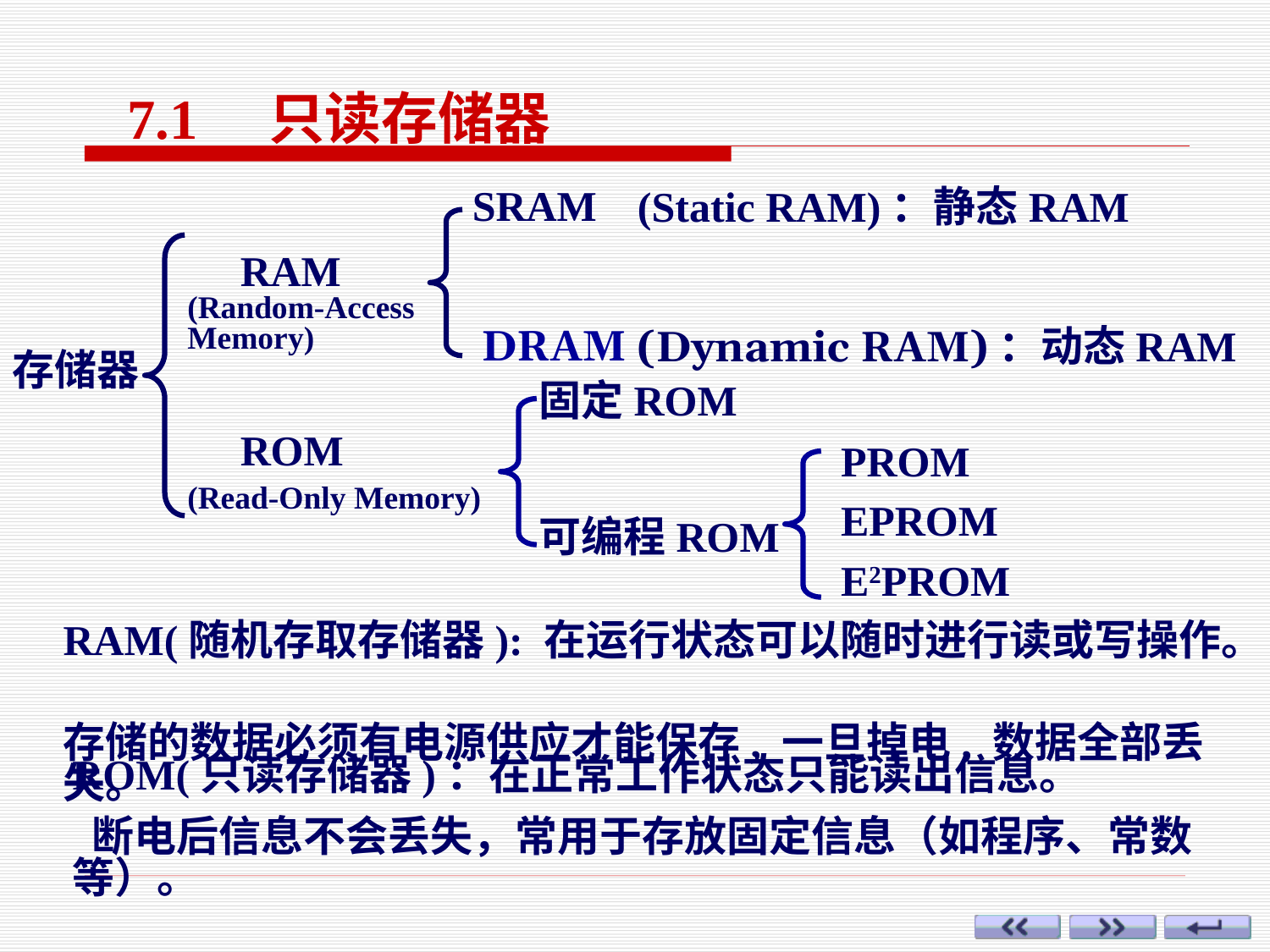

7.1    只读存储器
(Static RAM)：静态RAM
SRAM

     RAM (Random-Access Memory)
(Dynamic RAM)：动态RAM
DRAM
存储器
固定ROM

     ROM
(Read-Only Memory)
PROM

EPROM
可编程ROM
E2PROM
RAM(随机存取存储器): 在运行状态可以随时进行读或写操作。
存储的数据必须有电源供应才能保存, 一旦掉电, 数据全部丢失。
ROM(只读存储器)：在正常工作状态只能读出信息。
 断电后信息不会丢失，常用于存放固定信息（如程序、常数等）。